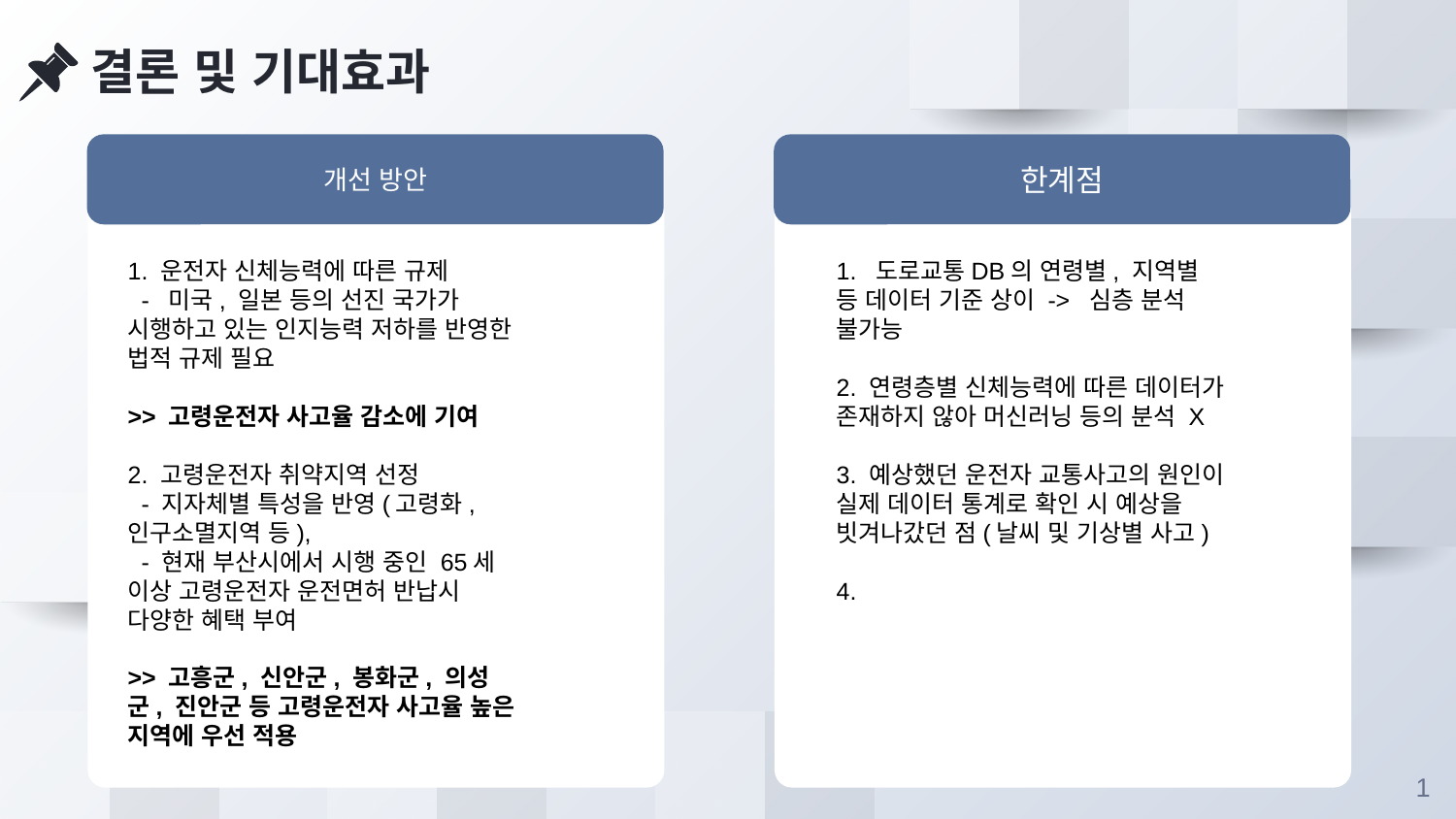

결론 및 기대효과

개선 방안

1. 운전자 신체능력에 따른 규제
  -  미국, 일본 등의 선진 국가가 시행하고 있는 인지능력 저하를 반영한 법적 규제 필요

>> 고령운전자 사고율 감소에 기여

2. 고령운전자 취약지역 선정
  - 지자체별 특성을 반영(고령화, 인구소멸지역 등),
  - 현재 부산시에서 시행 중인 65세 이상 고령운전자 운전면허 반납시 다양한 혜택 부여

>> 고흥군, 신안군, 봉화군, 의성군, 진안군 등 고령운전자 사고율 높은 지역에 우선 적용
한계점

1.  도로교통DB의 연령별, 지역별 등 데이터 기준 상이 ->  심층 분석 불가능

2. 연령층별 신체능력에 따른 데이터가 존재하지 않아 머신러닝 등의 분석 X

3. 예상했던 운전자 교통사고의 원인이 실제 데이터 통계로 확인 시 예상을 빗겨나갔던 점(날씨 및 기상별 사고)

4.
1